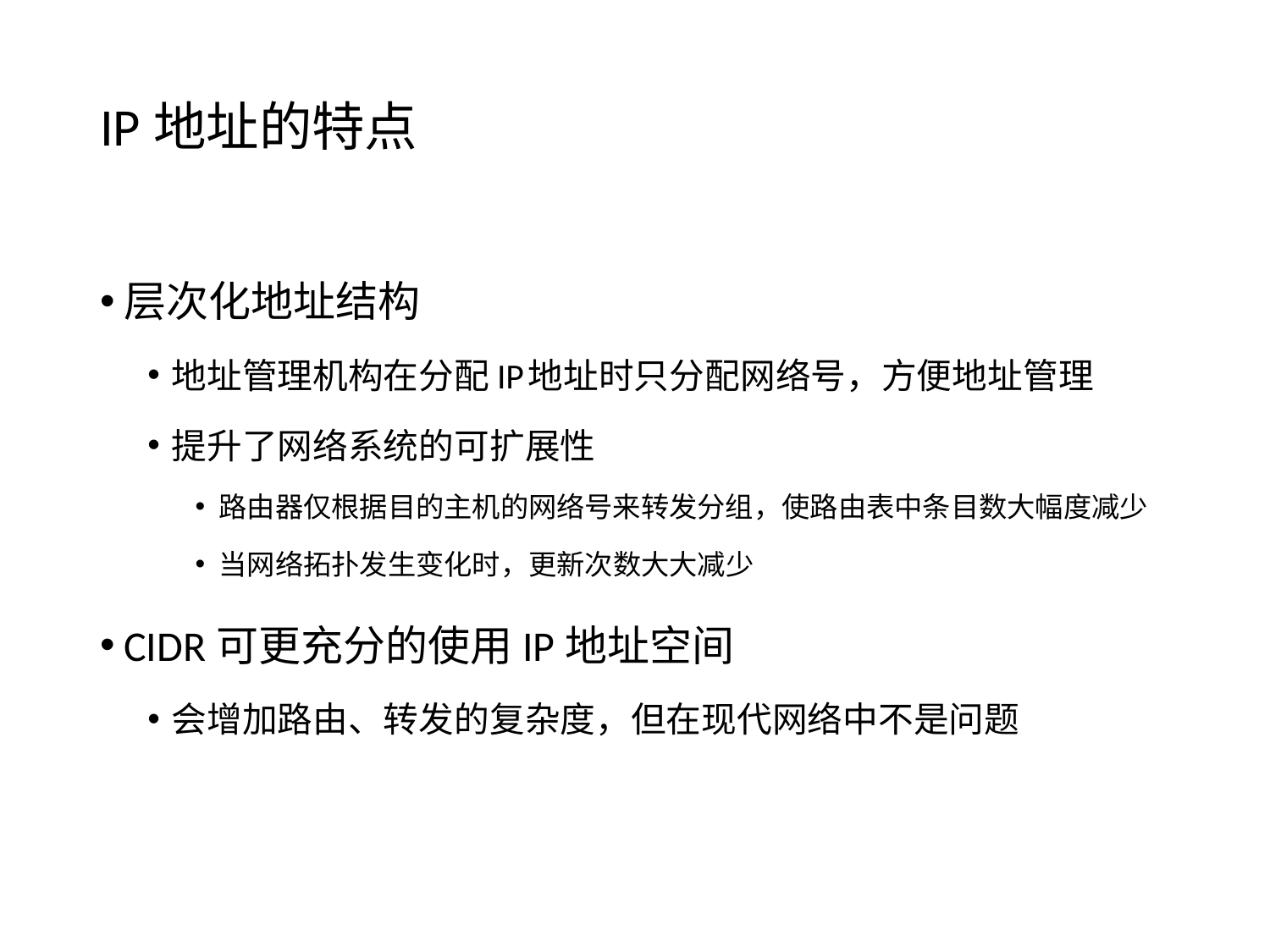

# IP地址的特点
层次化地址结构
地址管理机构在分配 IP 地址时只分配网络号，方便地址管理
提升了网络系统的可扩展性
路由器仅根据目的主机的网络号来转发分组，使路由表中条目数大幅度减少
当网络拓扑发生变化时，更新次数大大减少
CIDR可更充分的使用IP地址空间
会增加路由、转发的复杂度，但在现代网络中不是问题

20